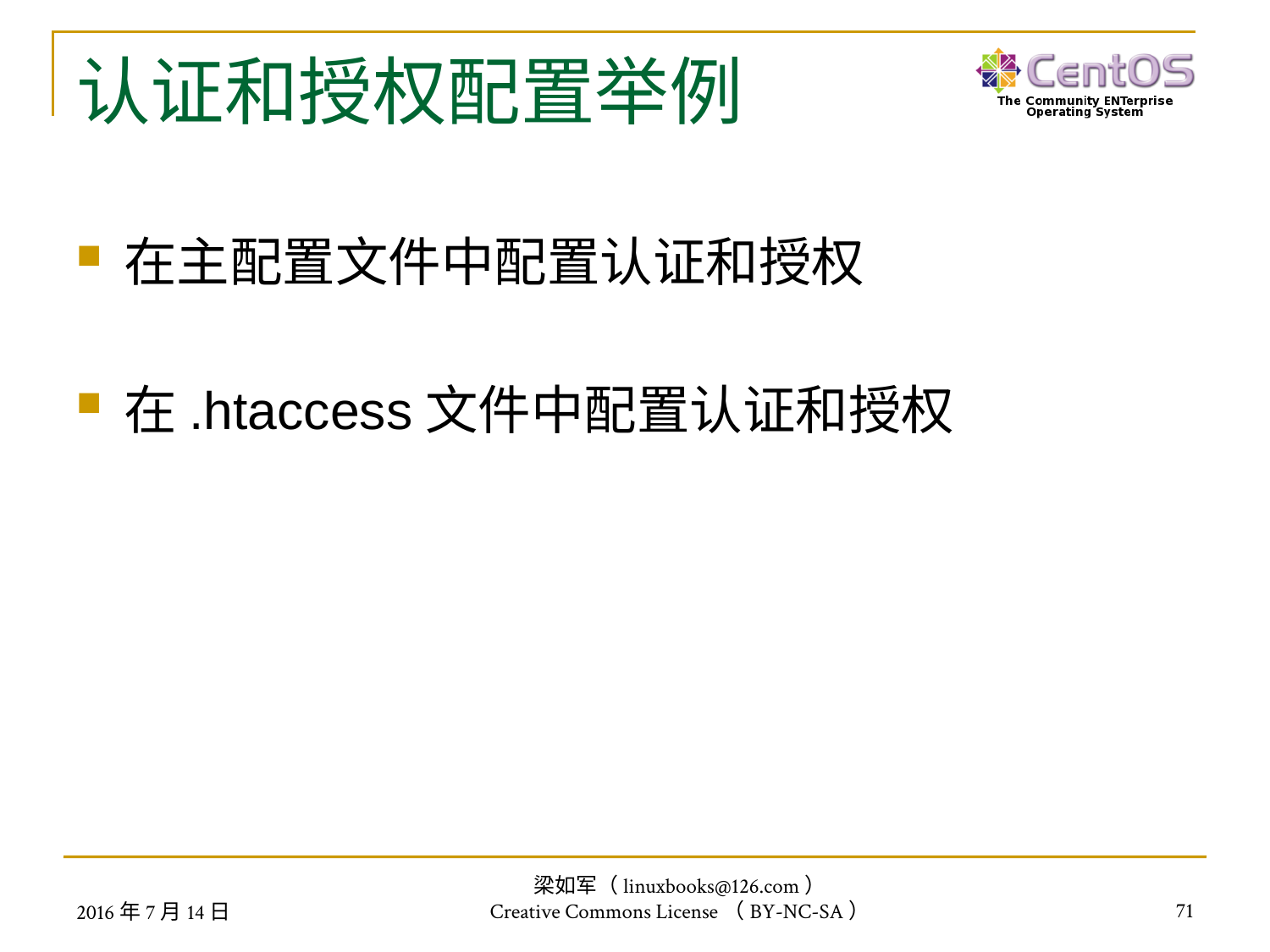

# 认证和授权配置举例
在主配置文件中配置认证和授权

在.htaccess文件中配置认证和授权
梁如军（linuxbooks@126.com）
Creative Commons License（BY-NC-SA）
2016年7月14日
71